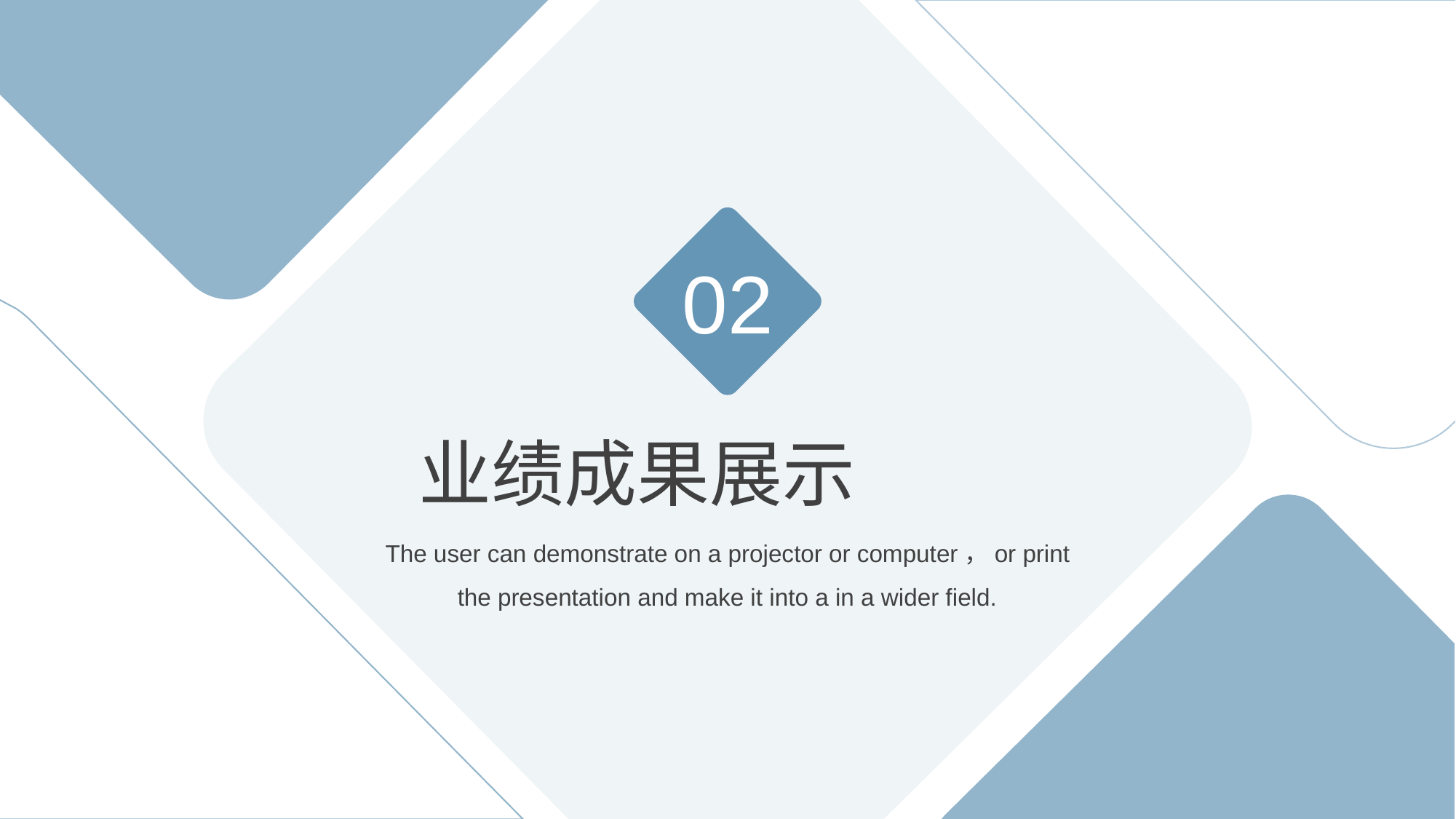

02
业绩成果展示
The user can demonstrate on a projector or computer，or print the presentation and make it into a in a wider field.